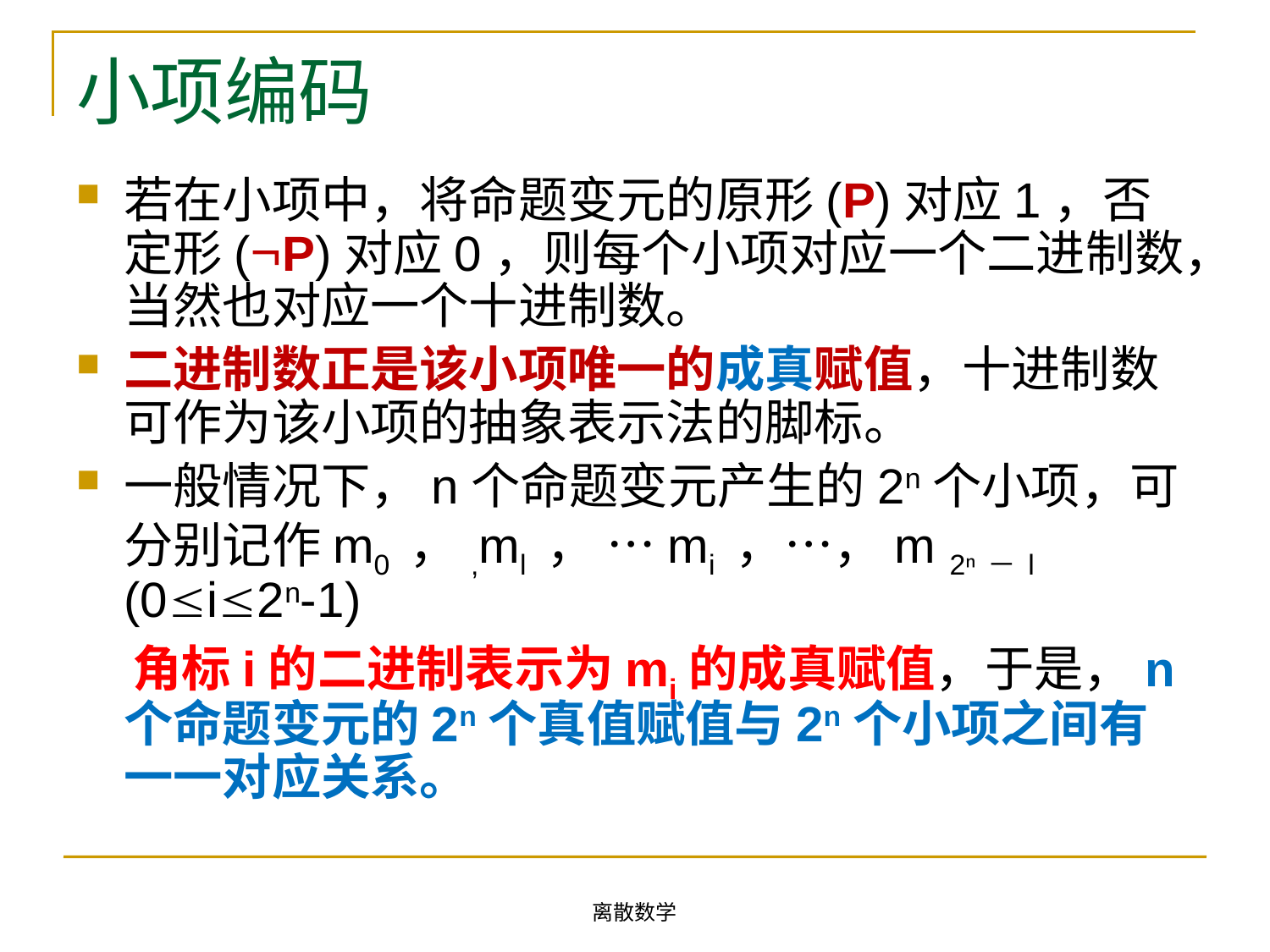

# 小项编码
若在小项中，将命题变元的原形(P)对应1，否定形(¬P)对应0，则每个小项对应一个二进制数，当然也对应一个十进制数。
二进制数正是该小项唯一的成真赋值，十进制数可作为该小项的抽象表示法的脚标。
一般情况下，n个命题变元产生的2n个小项，可分别记作m0 ，,ml ， …mi ，…，m 2ⁿ－l  (0≤i≤2n-1)
    角标i的二进制表示为mi的成真赋值，于是，n个命题变元的2n个真值赋值与2n个小项之间有一一对应关系。

92
离散数学